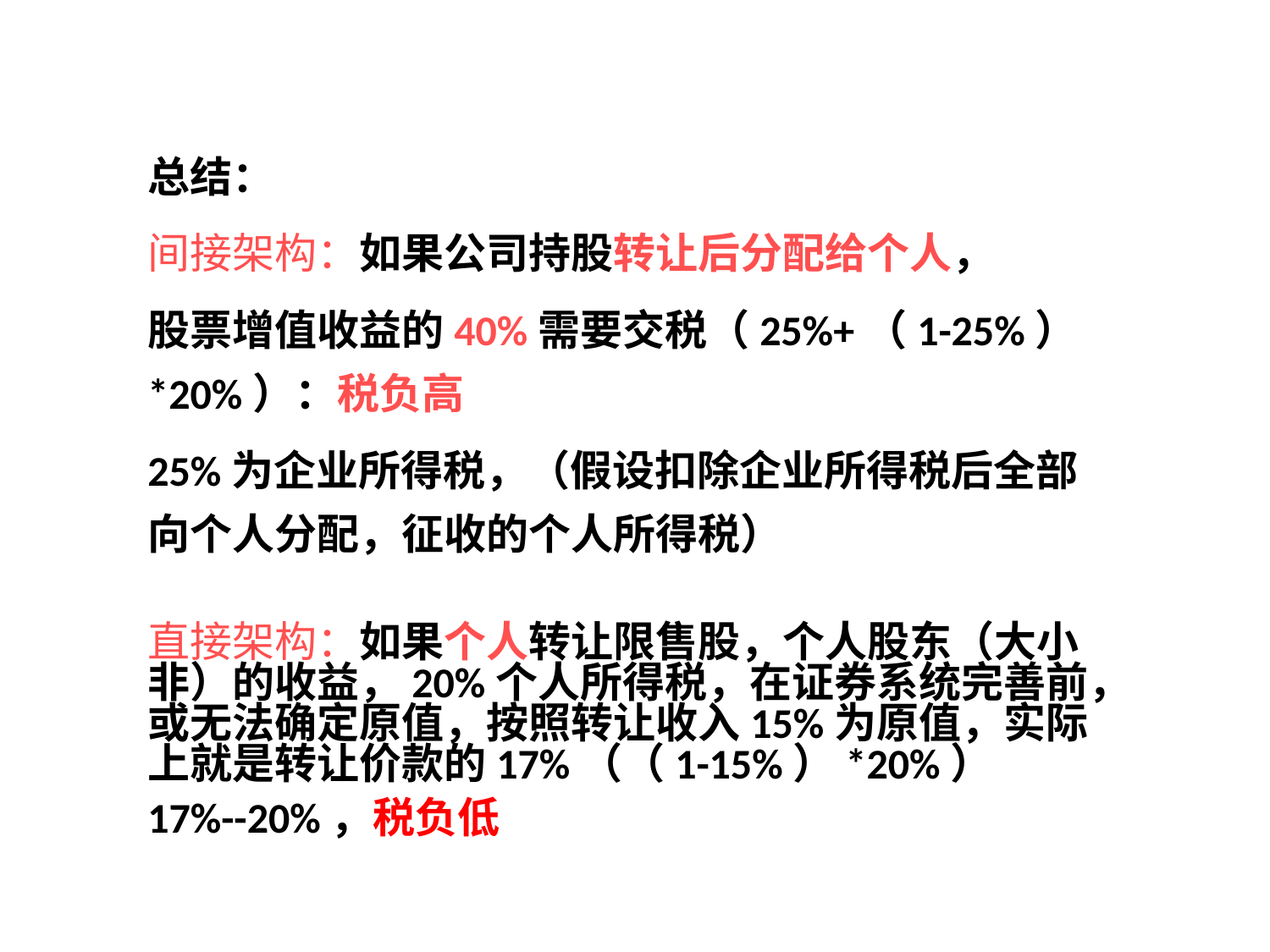

#
总结：
间接架构：如果公司持股转让后分配给个人，
股票增值收益的40%需要交税（25%+（1-25%）*20%）：税负高
25%为企业所得税，（假设扣除企业所得税后全部向个人分配，征收的个人所得税）

直接架构：如果个人转让限售股，个人股东（大小非）的收益，20%个人所得税，在证券系统完善前，或无法确定原值，按照转让收入15%为原值，实际上就是转让价款的17%（（1-15%）*20%）
17%--20%，税负低